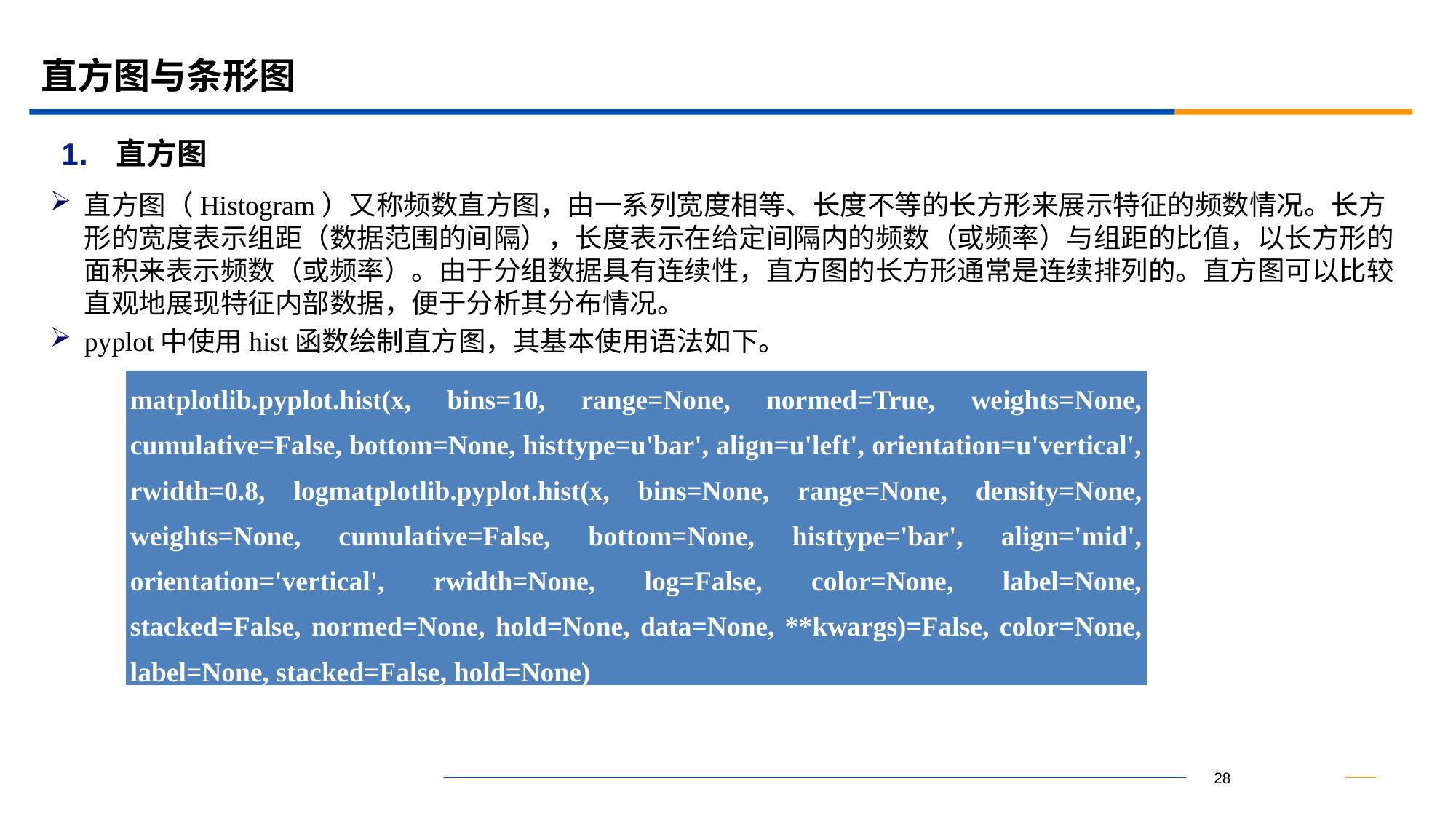

# 直方图与条形图
直方图
直方图（Histogram）又称频数直方图，由一系列宽度相等、长度不等的长方形来展示特征的频数情况。长方形的宽度表示组距（数据范围的间隔），长度表示在给定间隔内的频数（或频率）与组距的比值，以长方形的面积来表示频数（或频率）。由于分组数据具有连续性，直方图的长方形通常是连续排列的。直方图可以比较直观地展现特征内部数据，便于分析其分布情况。
pyplot中使用hist函数绘制直方图，其基本使用语法如下。
| matplotlib.pyplot.hist(x, bins=10, range=None, normed=True, weights=None, cumulative=False, bottom=None, histtype=u'bar', align=u'left', orientation=u'vertical', rwidth=0.8, logmatplotlib.pyplot.hist(x, bins=None, range=None, density=None, weights=None, cumulative=False, bottom=None, histtype='bar', align='mid', orientation='vertical', rwidth=None, log=False, color=None, label=None, stacked=False, normed=None, hold=None, data=None, \*\*kwargs)=False, color=None, label=None, stacked=False, hold=None) |
| --- |